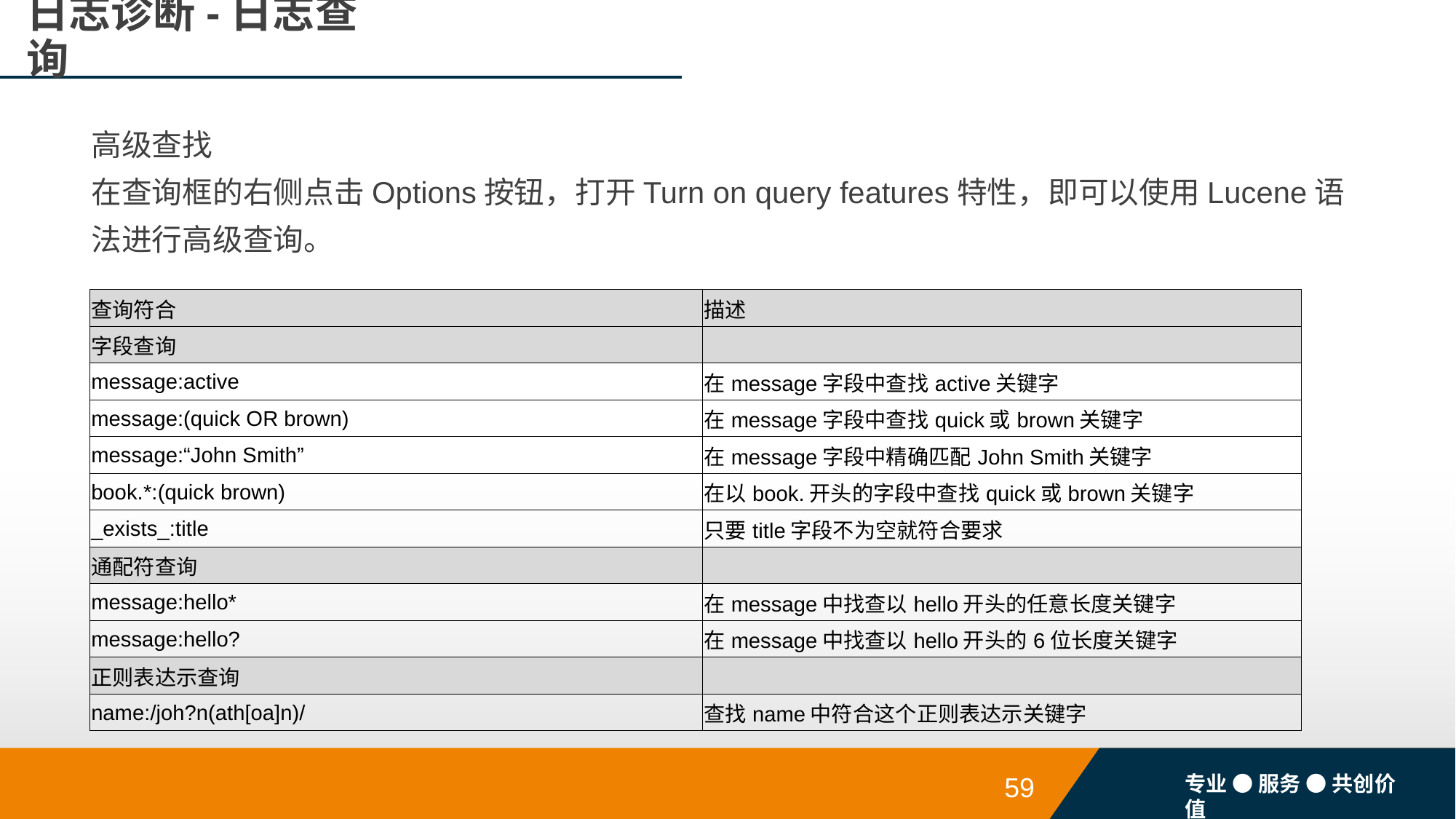

# 日志诊断-日志查询
高级查找
在查询框的右侧点击Options按钮，打开Turn on query features特性，即可以使用Lucene语法进行高级查询。
| 查询符合 | 描述 |
| --- | --- |
| 字段查询 |  |
| message:active | 在message字段中查找active关键字 |
| message:(quick OR brown) | 在message字段中查找quick或brown关键字 |
| message:“John Smith” | 在message字段中精确匹配John Smith关键字 |
| book.\*:(quick brown) | 在以book.开头的字段中查找quick或brown关键字 |
| \_exists\_:title | 只要title字段不为空就符合要求 |
| 通配符查询 |  |
| message:hello\* | 在message中找查以hello开头的任意长度关键字 |
| message:hello? | 在message中找查以hello开头的6位长度关键字 |
| 正则表达示查询 |  |
| name:/joh?n(ath[oa]n)/ | 查找name中符合这个正则表达示关键字 |